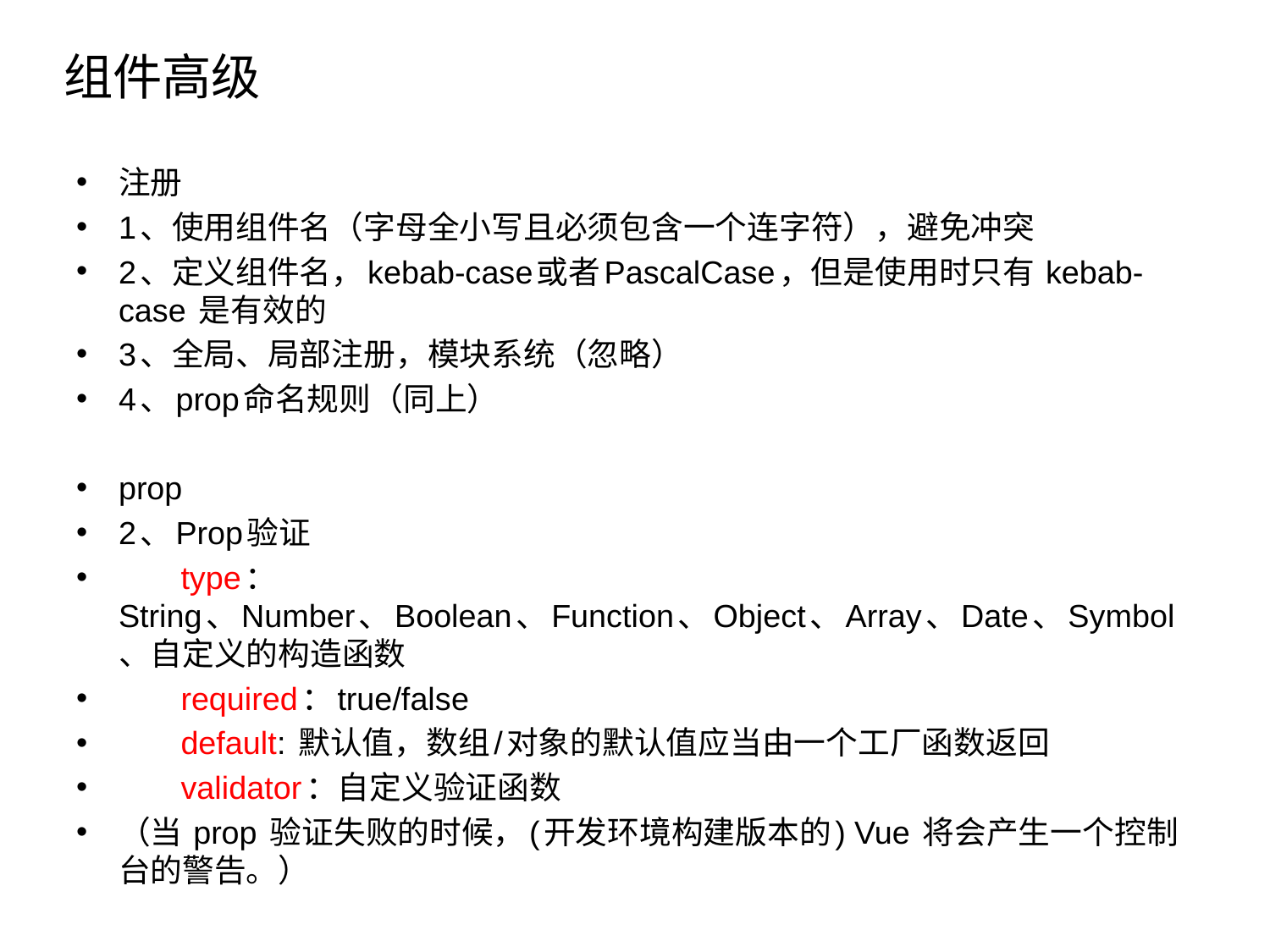

组件高级
注册
1、使用组件名（字母全小写且必须包含一个连字符），避免冲突
2、定义组件名，kebab-case或者PascalCase，但是使用时只有 kebab-case 是有效的
3、全局、局部注册，模块系统（忽略）
4、prop命名规则（同上）

prop
2、Prop验证
	type：String、Number、Boolean、Function、Object、Array、Date、Symbol、自定义的构造函数
	required：true/false
	default: 默认值，数组/对象的默认值应当由一个工厂函数返回
	validator：自定义验证函数
（当 prop 验证失败的时候，(开发环境构建版本的) Vue 将会产生一个控制台的警告。）